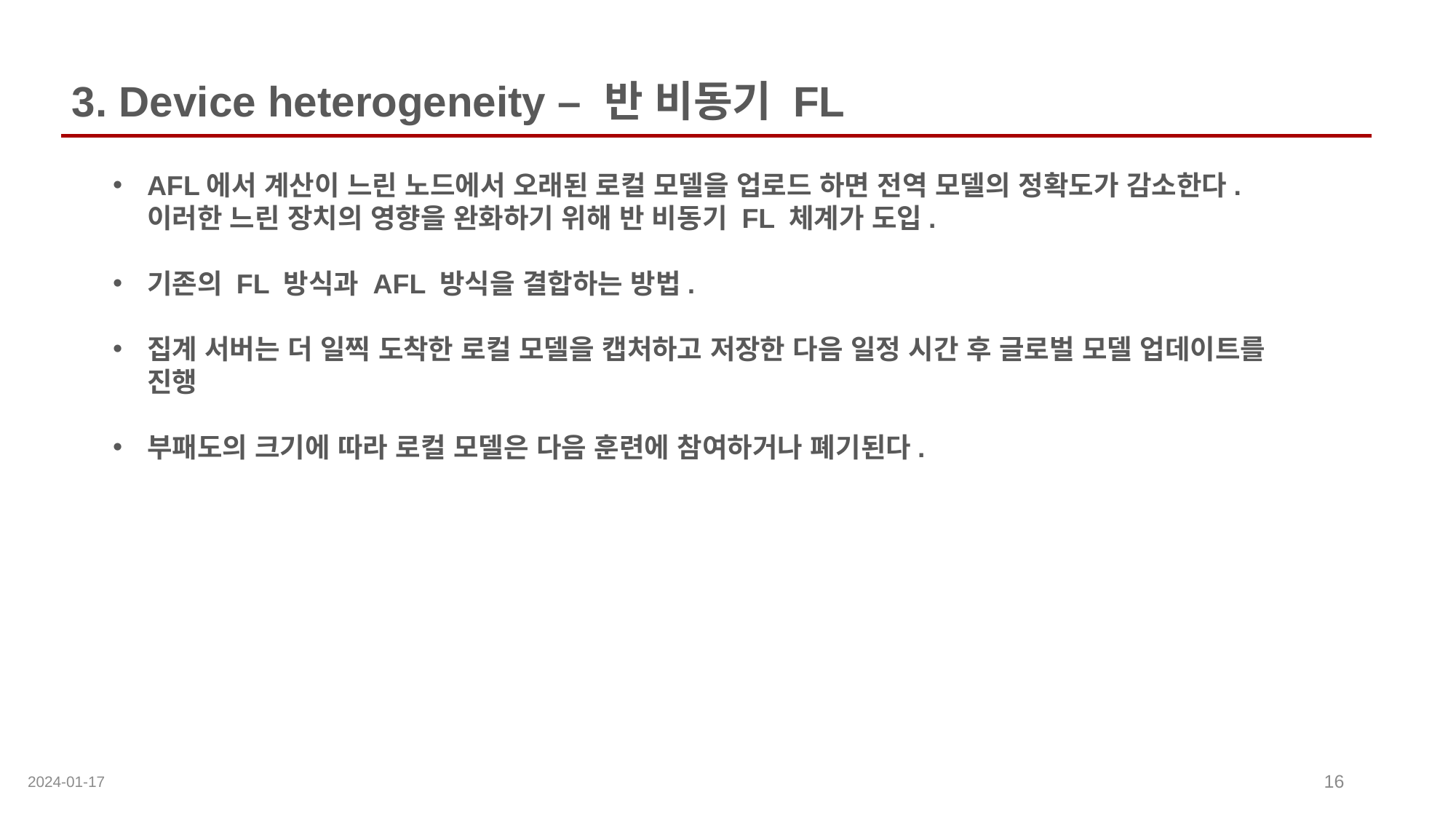

3. Device heterogeneity – 반 비동기 FL
AFL에서 계산이 느린 노드에서 오래된 로컬 모델을 업로드 하면 전역 모델의 정확도가 감소한다. 이러한 느린 장치의 영향을 완화하기 위해 반 비동기 FL 체계가 도입.

기존의 FL 방식과 AFL 방식을 결합하는 방법.

집계 서버는 더 일찍 도착한 로컬 모델을 캡처하고 저장한 다음 일정 시간 후 글로벌 모델 업데이트를 진행

부패도의 크기에 따라 로컬 모델은 다음 훈련에 참여하거나 폐기된다.

2024-01-17
16